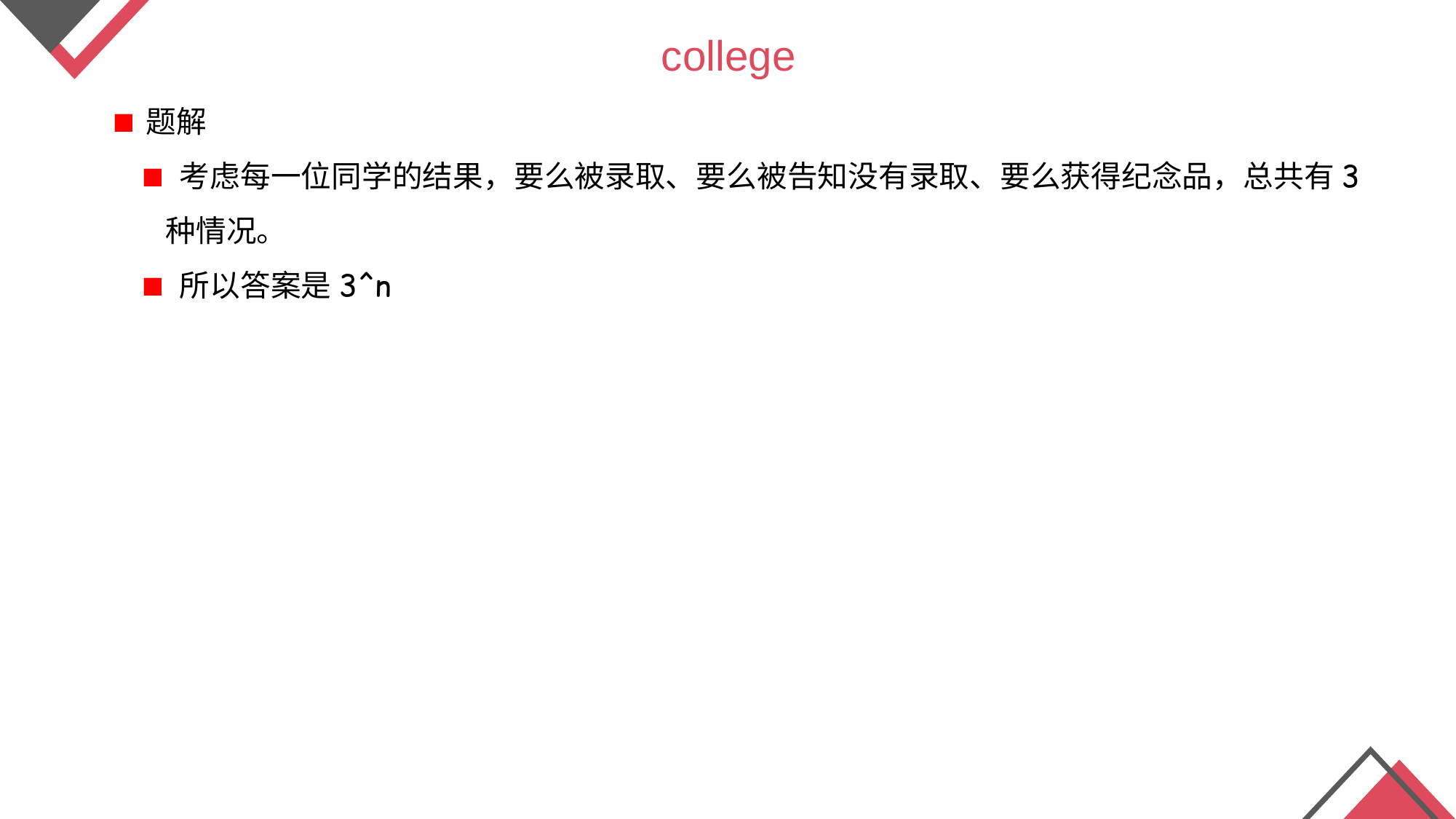

college
 题解
 考虑每一位同学的结果，要么被录取、要么被告知没有录取、要么获得纪念品，总共有3种情况。
 所以答案是3^n